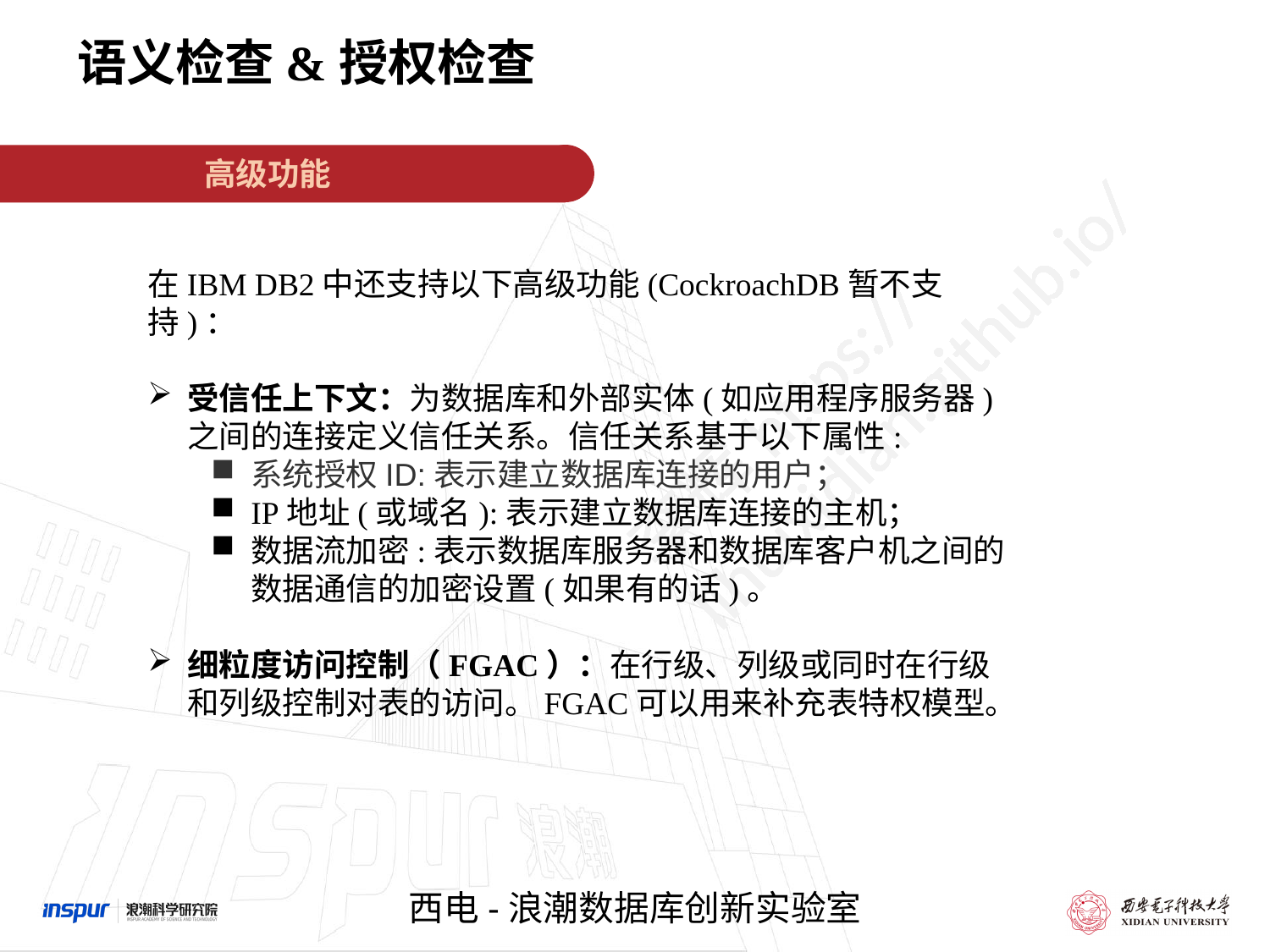

语义检查&授权检查

高级功能
在IBM DB2中还支持以下高级功能(CockroachDB暂不支持)：

受信任上下文：为数据库和外部实体(如应用程序服务器)之间的连接定义信任关系。信任关系基于以下属性:
系统授权ID:表示建立数据库连接的用户；
IP地址(或域名):表示建立数据库连接的主机；
数据流加密:表示数据库服务器和数据库客户机之间的数据通信的加密设置(如果有的话)。

细粒度访问控制（FGAC）：在行级、列级或同时在行级和列级控制对表的访问。FGAC可以用来补充表特权模型。